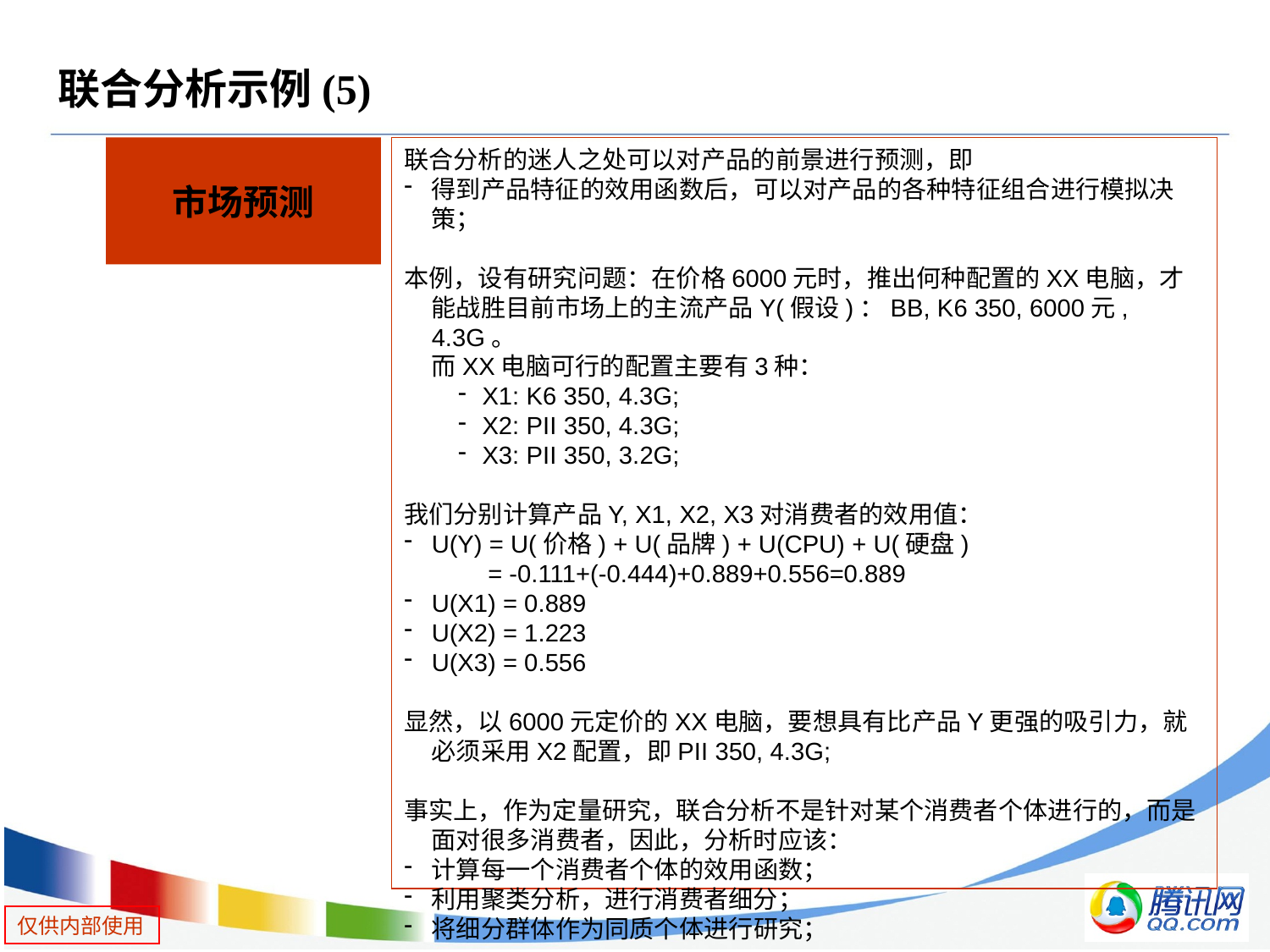

# 联合分析示例(5)
市场预测
联合分析的迷人之处可以对产品的前景进行预测，即
得到产品特征的效用函数后，可以对产品的各种特征组合进行模拟决策；

本例，设有研究问题：在价格6000元时，推出何种配置的XX电脑，才能战胜目前市场上的主流产品Y(假设)：BB, K6 350, 6000元, 4.3G。
	而XX电脑可行的配置主要有3种：
X1: K6 350, 4.3G;
X2: PII 350, 4.3G;
X3: PII 350, 3.2G;

我们分别计算产品Y, X1, X2, X3对消费者的效用值：
U(Y) = U(价格) + U(品牌) + U(CPU) + U(硬盘)
            = -0.111+(-0.444)+0.889+0.556=0.889
U(X1) = 0.889
U(X2) = 1.223
U(X3) = 0.556

显然，以6000元定价的XX电脑，要想具有比产品Y更强的吸引力，就必须采用X2配置，即PII 350, 4.3G;

事实上，作为定量研究，联合分析不是针对某个消费者个体进行的，而是面对很多消费者，因此，分析时应该：
计算每一个消费者个体的效用函数；
利用聚类分析，进行消费者细分；
将细分群体作为同质个体进行研究；